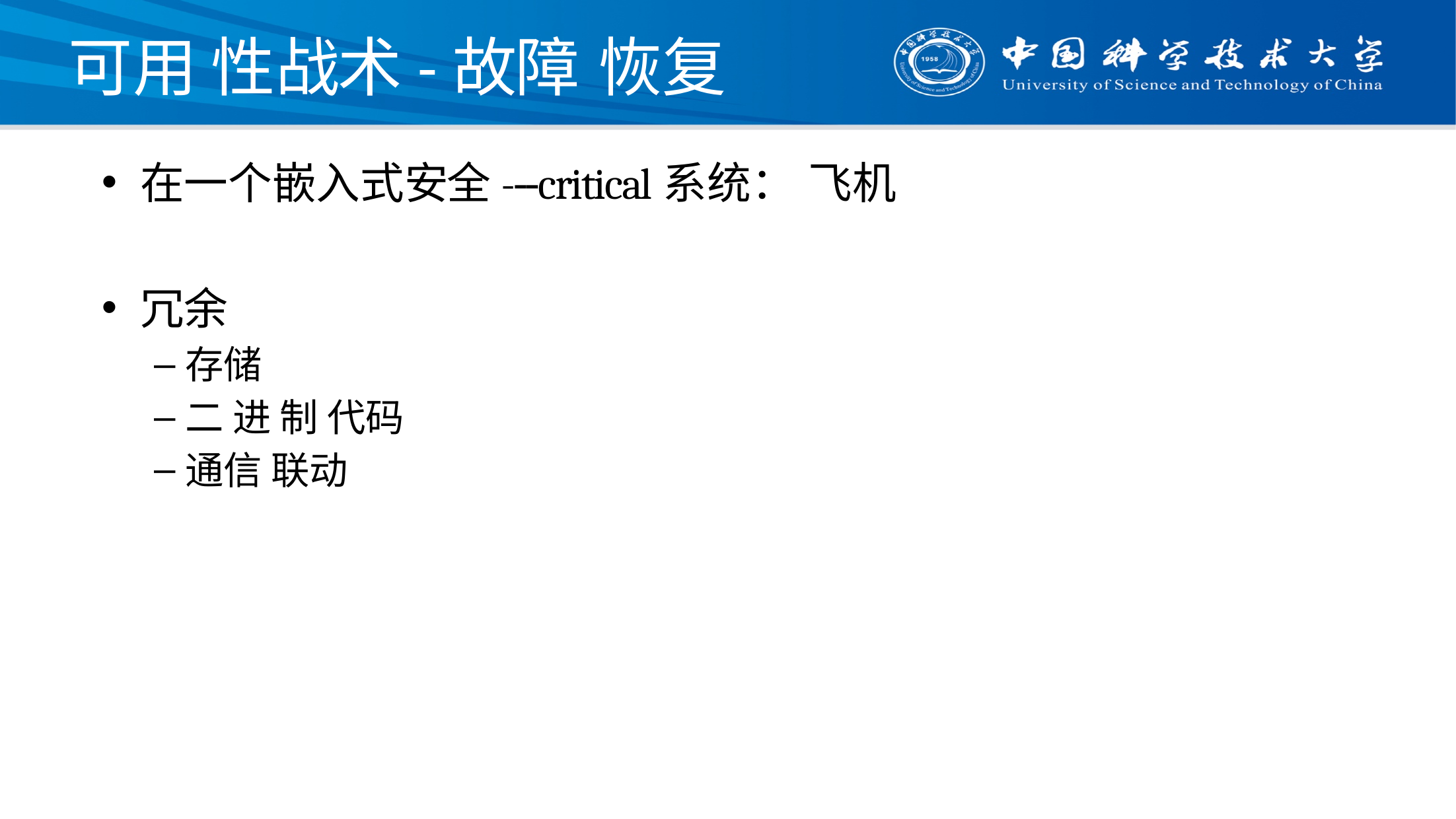

# 可用 性战术-故障 恢复
在一个嵌入式安全-‐‑critical系统： 飞机

冗余
存储
二 进 制 代码
通信 联动
30